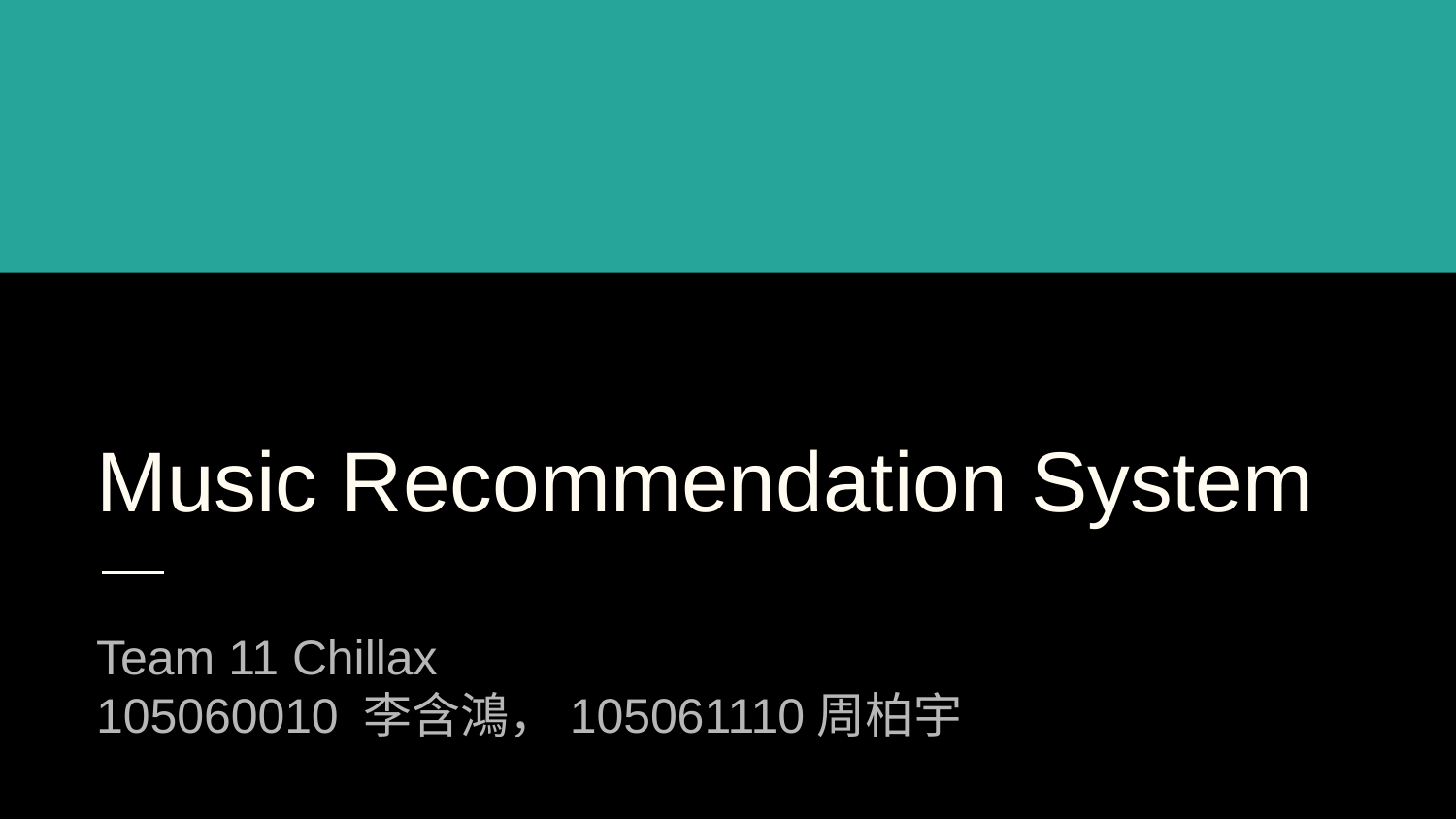

# Music Recommendation System
Team 11 Chillax
105060010 李含鴻，105061110周柏宇